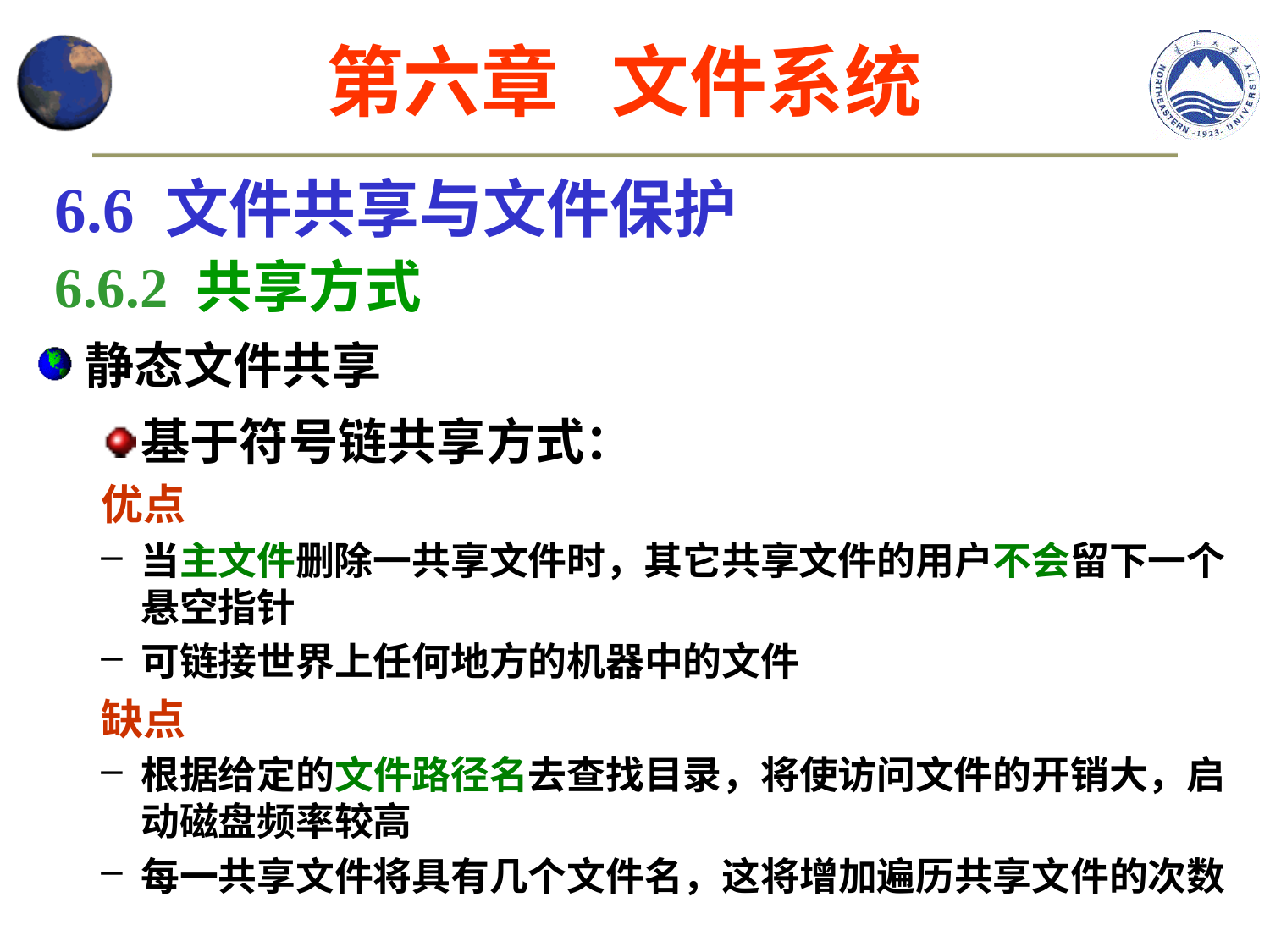

第六章   文件系统
6.6 文件共享与文件保护
6.6.2 共享方式
静态文件共享
基于符号链共享方式：
优点
当主文件删除一共享文件时，其它共享文件的用户不会留下一个悬空指针
可链接世界上任何地方的机器中的文件
缺点
根据给定的文件路径名去查找目录，将使访问文件的开销大，启动磁盘频率较高
每一共享文件将具有几个文件名，这将增加遍历共享文件的次数